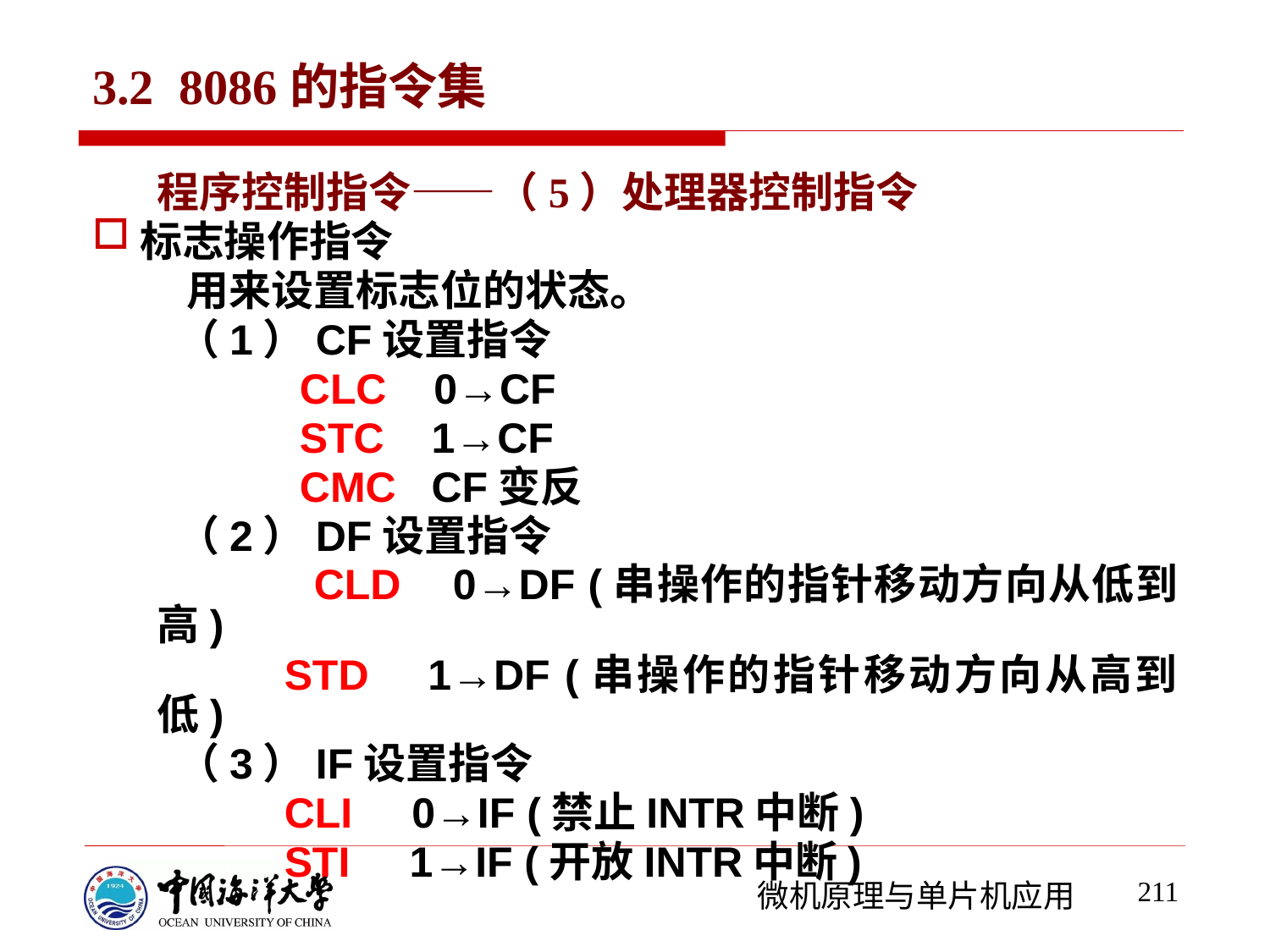

# 3.2  8086的指令集
程序控制指令——（5）处理器控制指令
标志操作指令
  用来设置标志位的状态。
 （1）CF设置指令
            CLC    0→CF
            STC    1→CF
            CMC   CF变反
 （2）DF设置指令
            CLD    0→DF (串操作的指针移动方向从低到高)
	STD    1→DF (串操作的指针移动方向从高到低)
 （3）IF设置指令
	CLI     0→IF (禁止INTR中断)
	STI     1→IF (开放INTR中断)

211